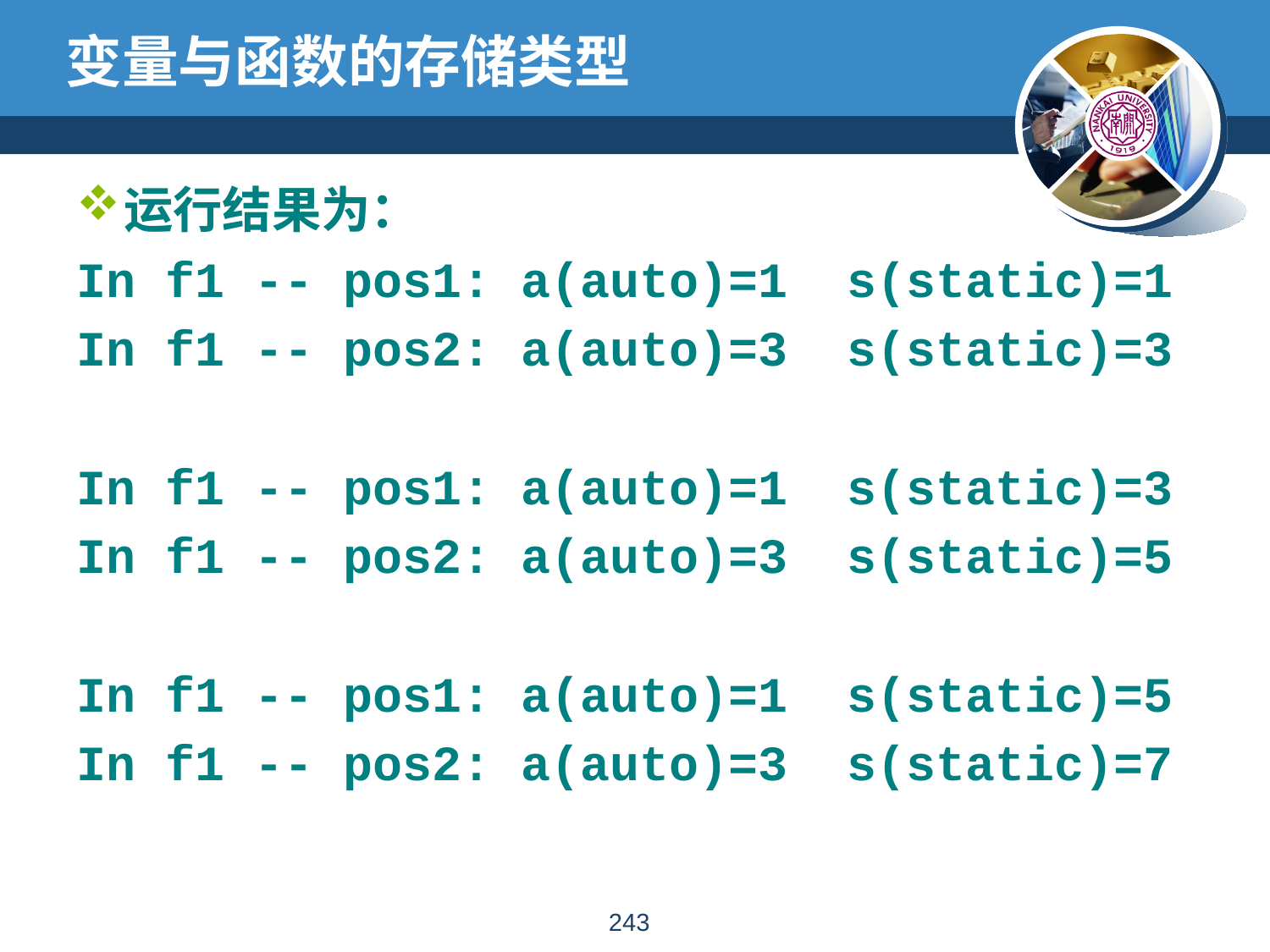

# 变量与函数的存储类型
运行结果为：
In f1 -- pos1: a(auto)=1  s(static)=1
In f1 -- pos2: a(auto)=3  s(static)=3

In f1 -- pos1: a(auto)=1  s(static)=3
In f1 -- pos2: a(auto)=3  s(static)=5

In f1 -- pos1: a(auto)=1  s(static)=5
In f1 -- pos2: a(auto)=3  s(static)=7
243